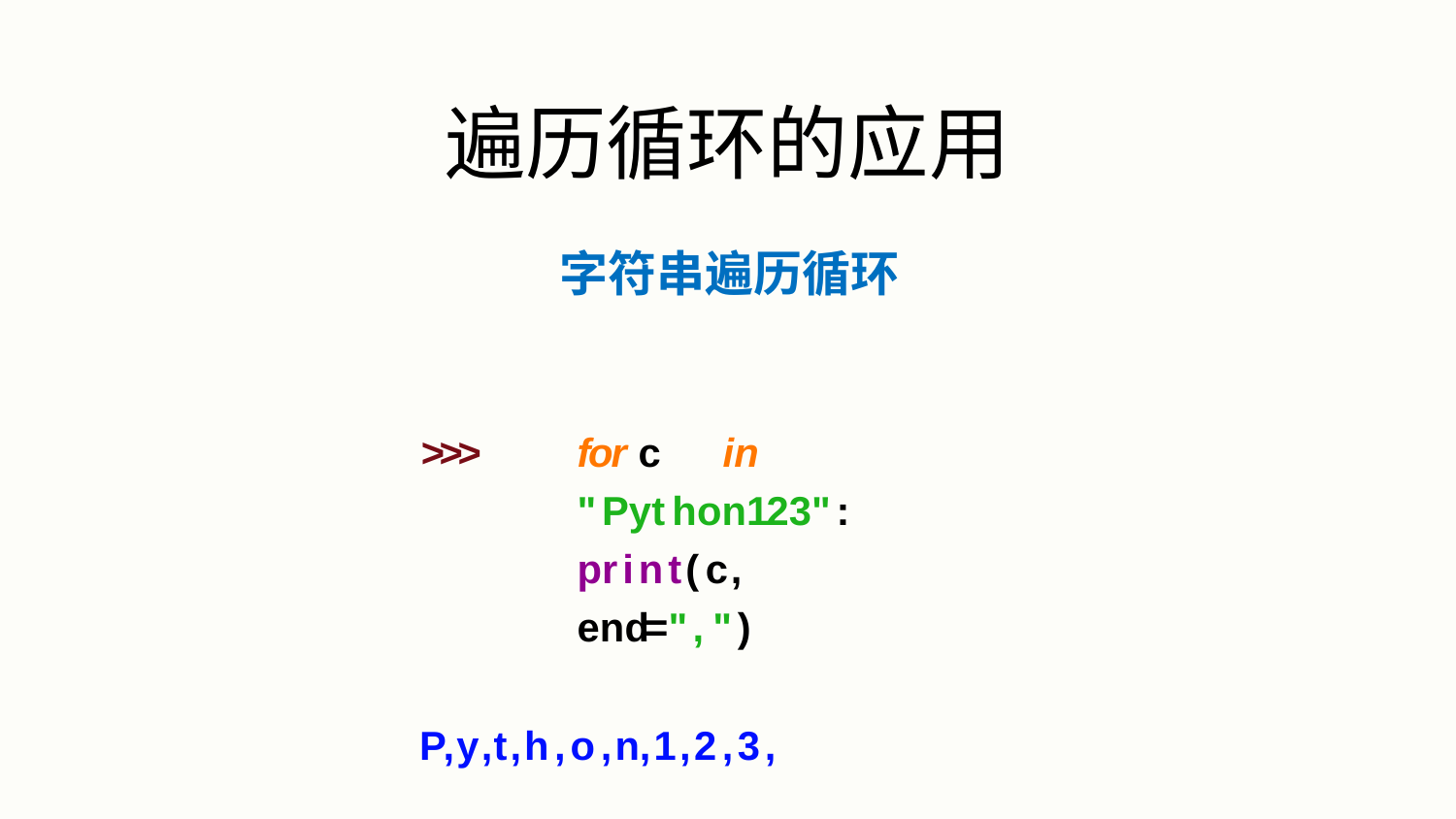

# 遍历循环的应用
字符串遍历循环

>>>	for c	in "Python123": print(c,	end=",")

P,y,t,h,o,n,1,2,3,